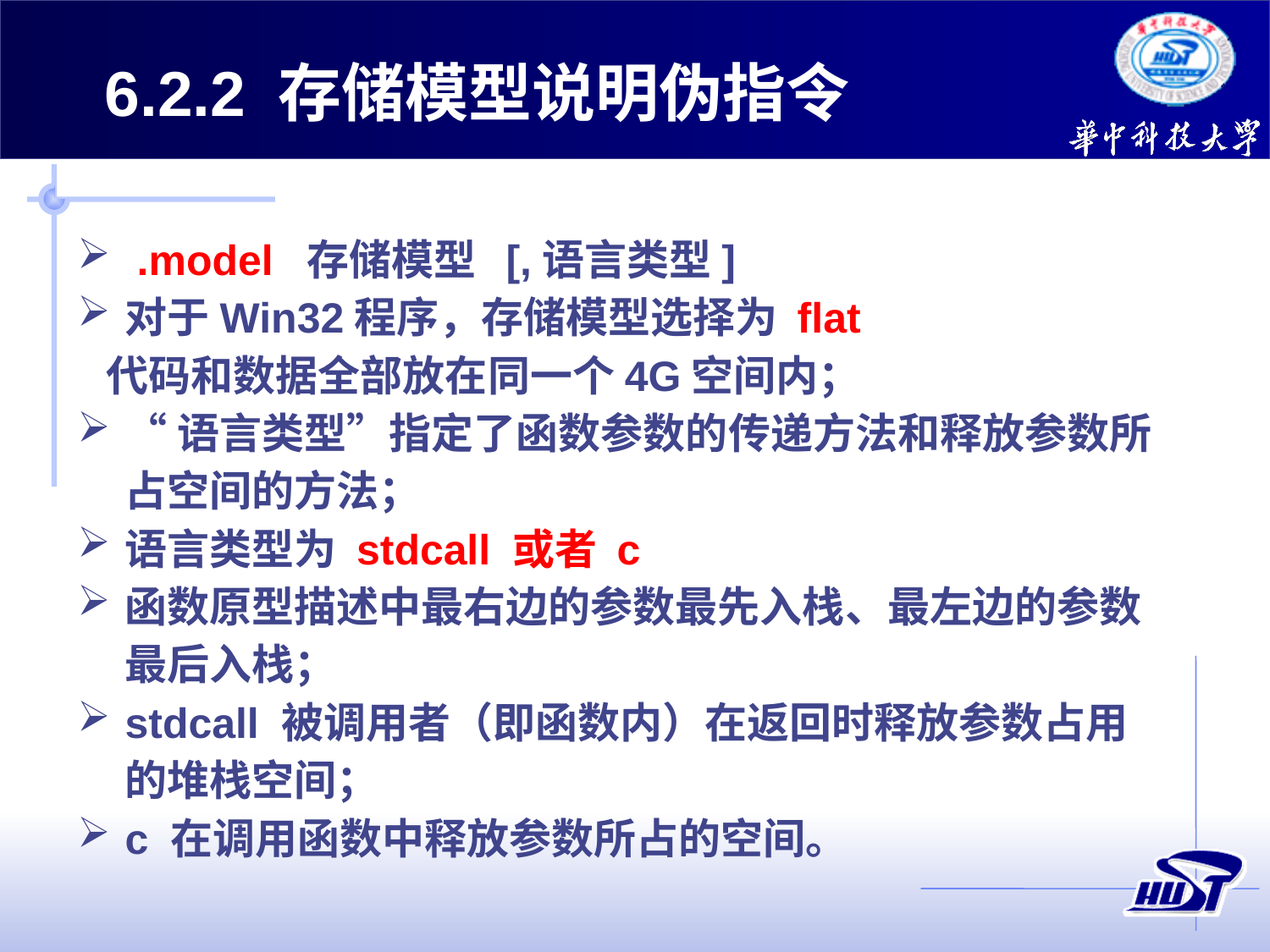

6.2.2 存储模型说明伪指令
 .model  存储模型  [,语言类型]
对于Win32程序，存储模型选择为 flat
  代码和数据全部放在同一个4G空间内；
“语言类型”指定了函数参数的传递方法和释放参数所占空间的方法；
语言类型为 stdcall 或者 c
函数原型描述中最右边的参数最先入栈、最左边的参数最后入栈；
stdcall 被调用者（即函数内）在返回时释放参数占用的堆栈空间；
c 在调用函数中释放参数所占的空间。